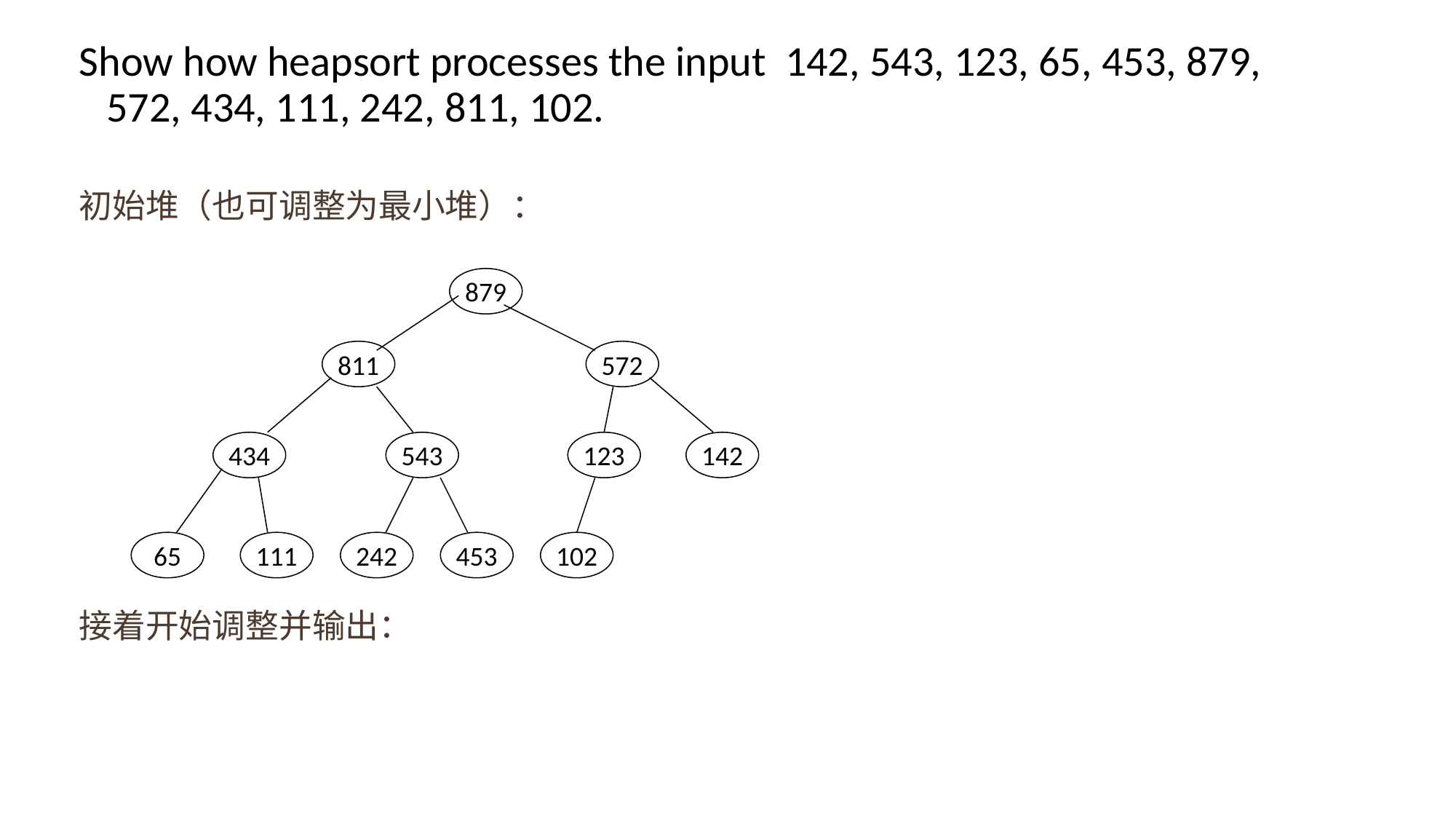

Show how heapsort processes the input  142, 543, 123, 65, 453, 879, 572, 434, 111, 242, 811, 102.

初始堆（也可调整为最小堆）：

接着开始调整并输出：
879

811
572

434
543
123
142

65
111
242
453
102